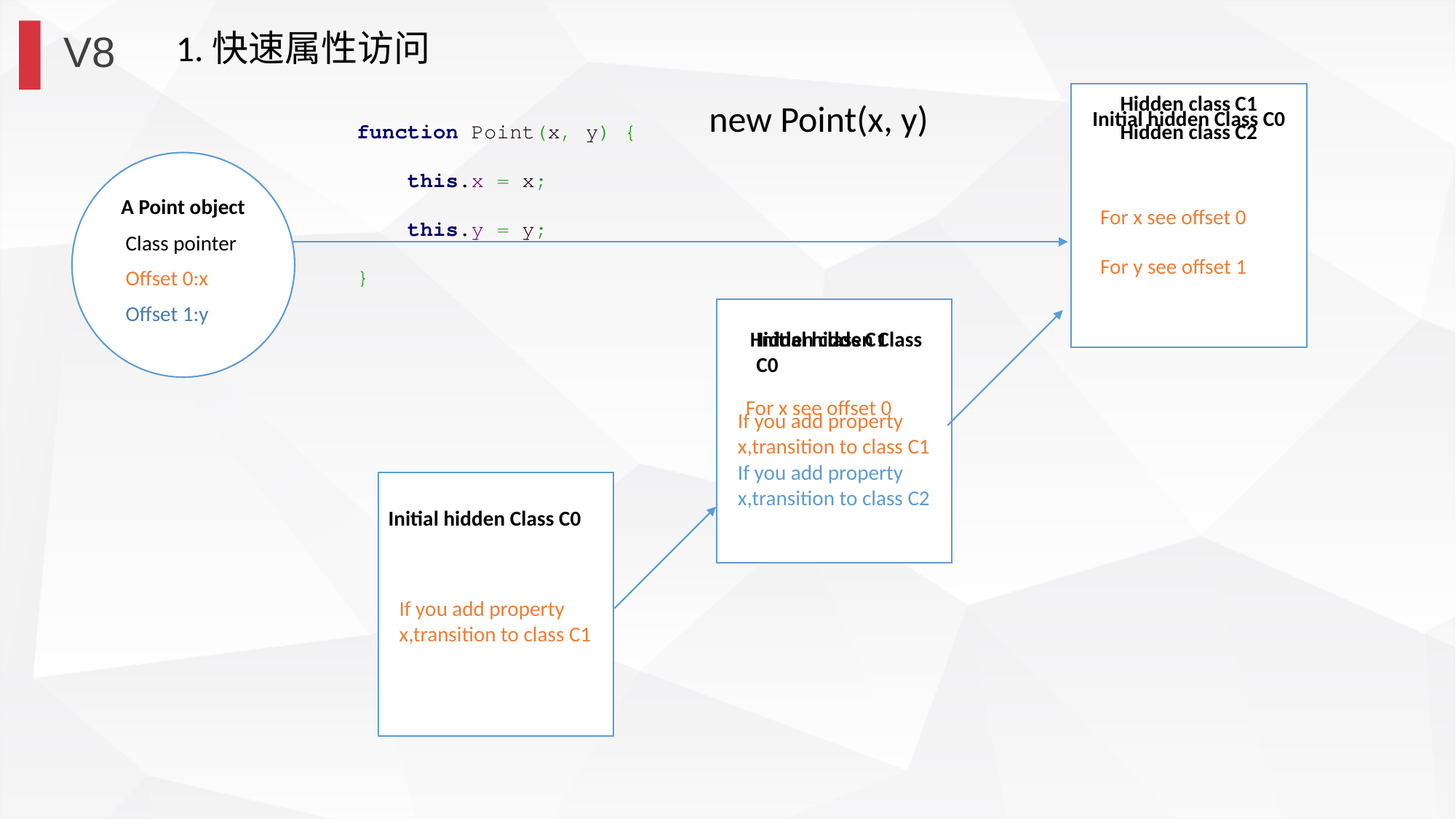

V8
1.快速属性访问

Hidden class C1
function Point(x, y) {
    this.x = x;
    this.y = y;
}
new Point(x, y)
Initial hidden Class C0
Hidden class C2

A Point object
For x see offset 0
Class pointer

For y see offset 1
Offset 0:x
Offset 1:y

Hidden class C1
Initial hidden Class C0
For x see offset 0
If you add property x,transition to class C1
If you add property x,transition to class C2

Initial hidden Class C0

If you add property x,transition to class C1